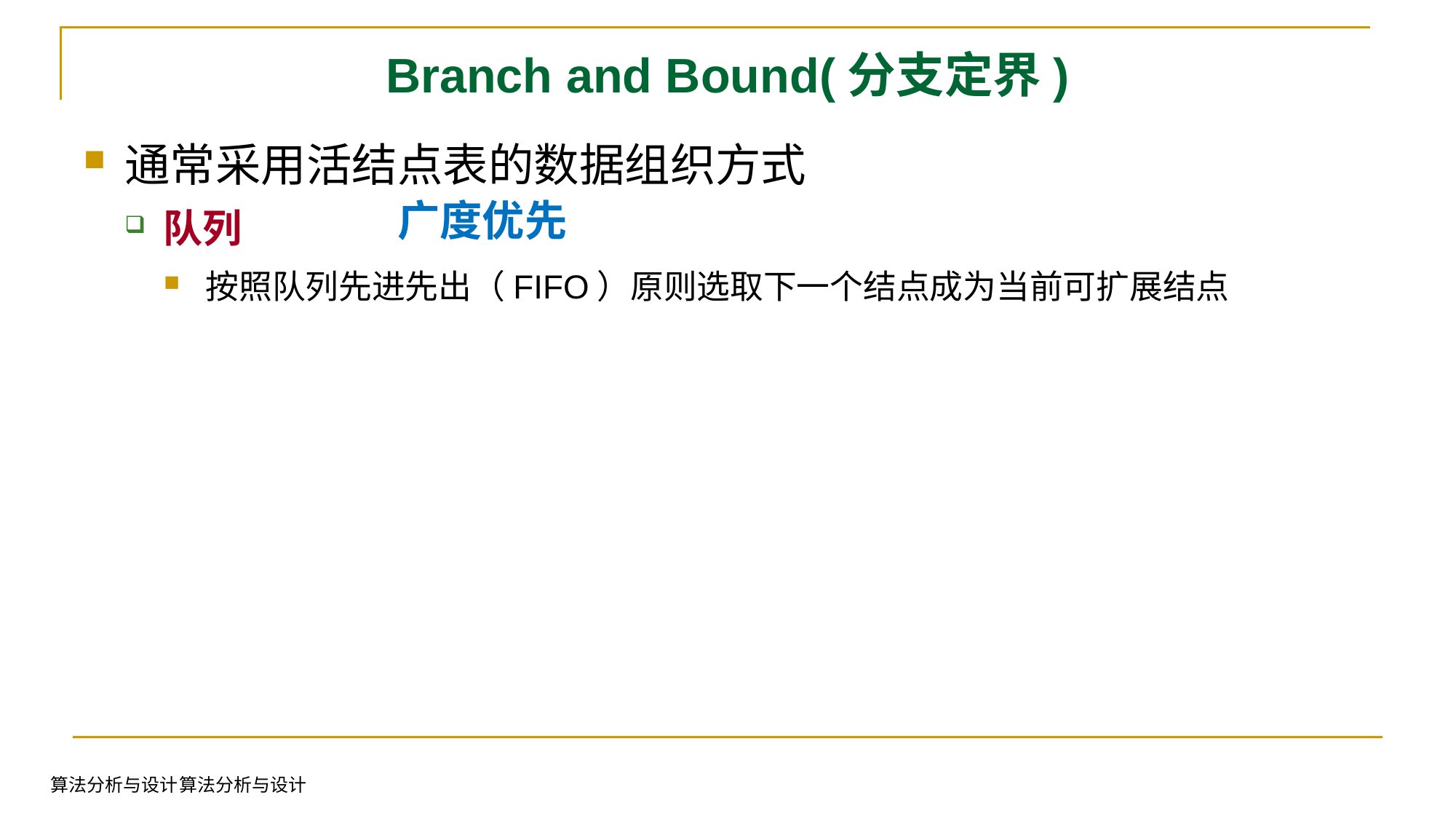

# Branch and Bound(分支定界)
通常采用活结点表的数据组织方式
队列
按照队列先进先出（FIFO）原则选取下一个结点成为当前可扩展结点
广度优先
算法分析与设计
算法分析与设计